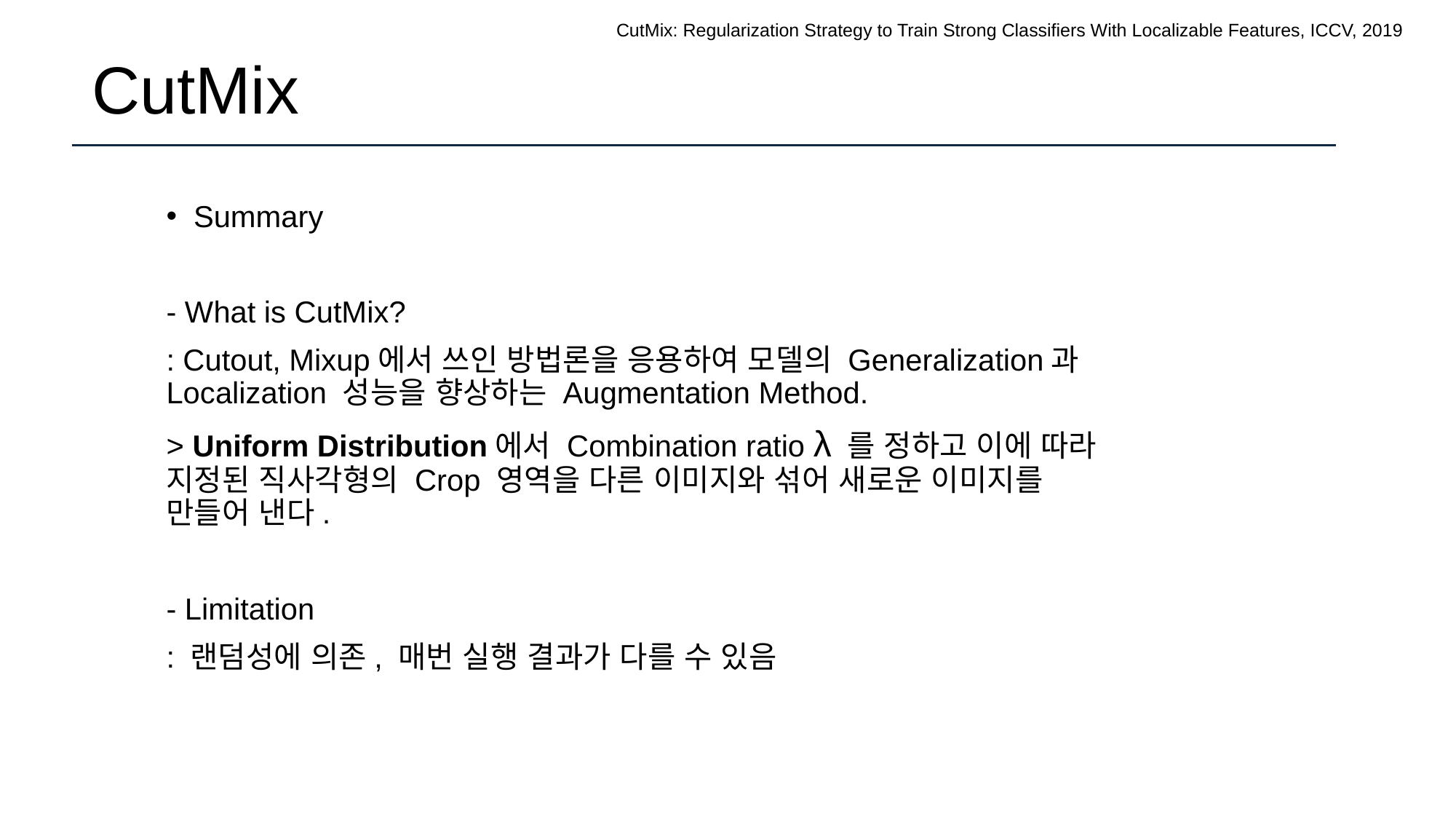

# CutMix
CutMix: Regularization Strategy to Train Strong Classifiers With Localizable Features, ICCV, 2019
Summary

- What is CutMix?
: Cutout, Mixup에서 쓰인 방법론을 응용하여 모델의 Generalization과 Localization 성능을 향상하는 Augmentation Method.
> Uniform Distribution에서 Combination ratio λ 를 정하고 이에 따라 지정된 직사각형의 Crop 영역을 다른 이미지와 섞어 새로운 이미지를 만들어 낸다.

- Limitation
: 랜덤성에 의존, 매번 실행 결과가 다를 수 있음